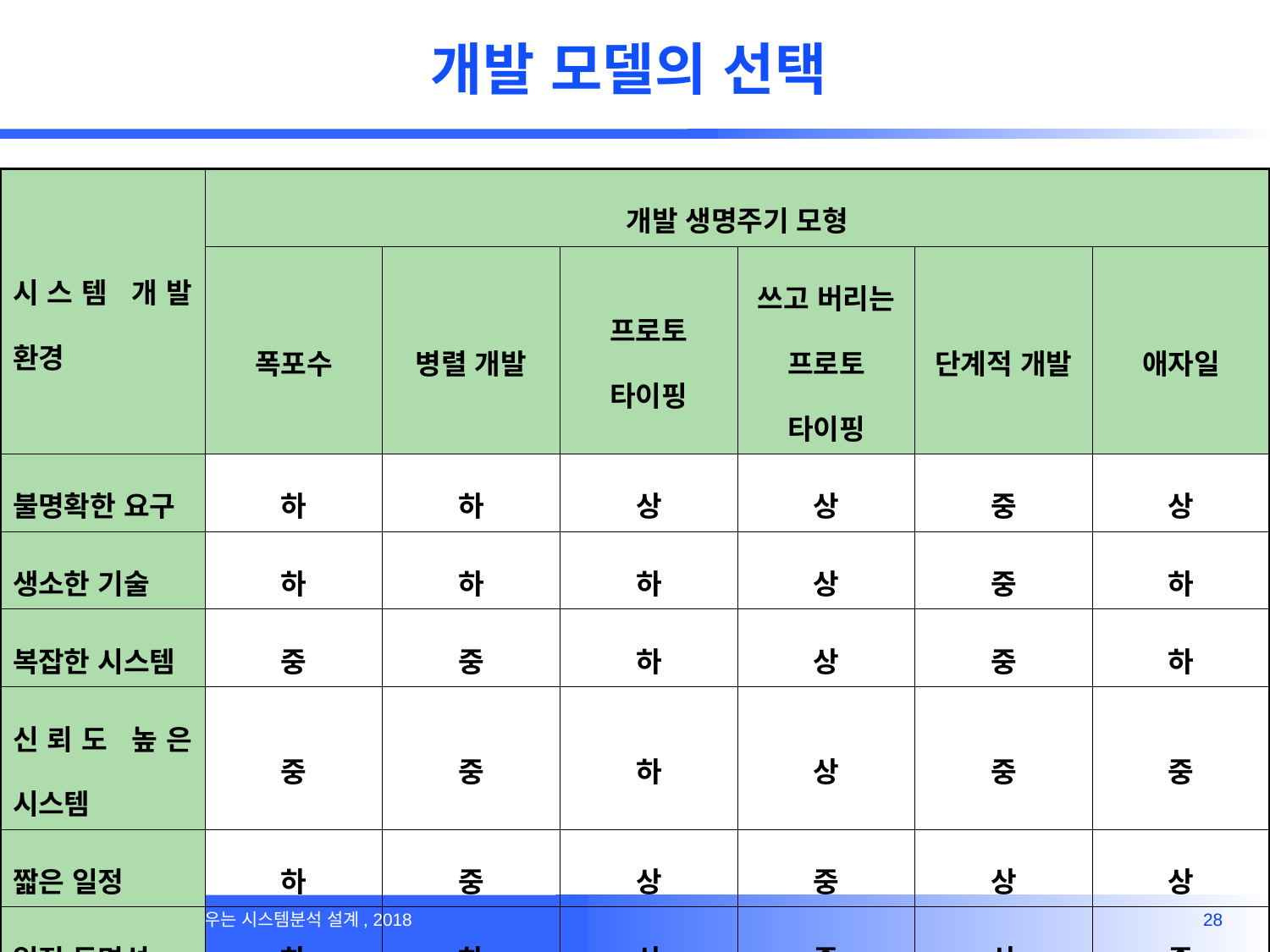

# 개발 모델의 선택
| 시스템 개발 환경 | 개발 생명주기 모형 |  |  |  |  |  |
| --- | --- | --- | --- | --- | --- | --- |
|  | 폭포수 | 병렬 개발 | 프로토 타이핑 | 쓰고 버리는 프로토 타이핑 | 단계적 개발 | 애자일 |
| 불명확한 요구 | 하 | 하 | 상 | 상 | 중 | 상 |
| 생소한 기술 | 하 | 하 | 하 | 상 | 중 | 하 |
| 복잡한 시스템 | 중 | 중 | 하 | 상 | 중 | 하 |
| 신뢰도 높은 시스템 | 중 | 중 | 하 | 상 | 중 | 중 |
| 짧은 일정 | 하 | 중 | 상 | 중 | 상 | 상 |
| 일정 투명성 | 하 | 하 | 상 | 중 | 상 | 중 |